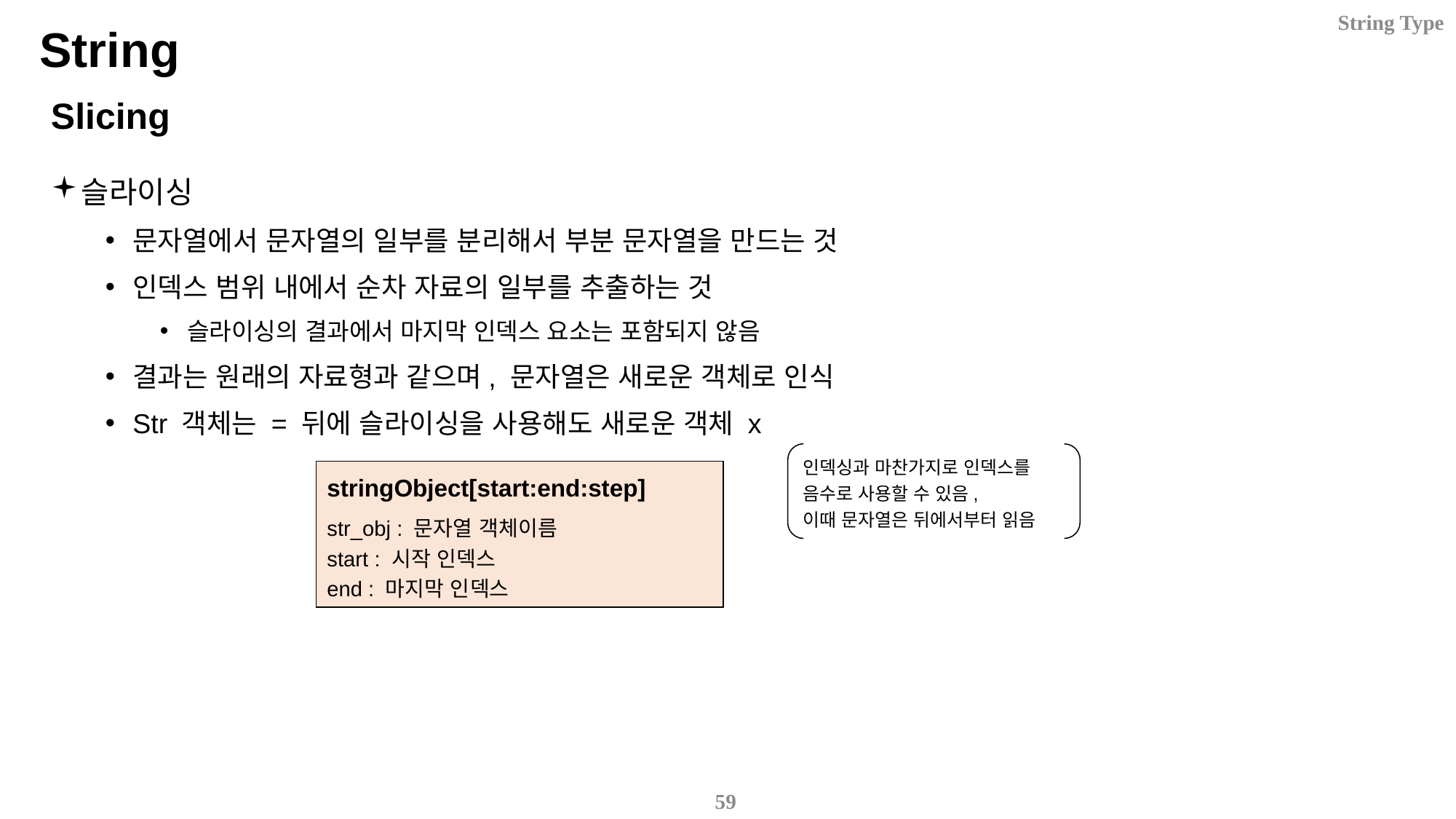

String Type
# String
Slicing
슬라이싱
문자열에서 문자열의 일부를 분리해서 부분 문자열을 만드는 것
인덱스 범위 내에서 순차 자료의 일부를 추출하는 것
슬라이싱의 결과에서 마지막 인덱스 요소는 포함되지 않음
결과는 원래의 자료형과 같으며, 문자열은 새로운 객체로 인식
Str 객체는 = 뒤에 슬라이싱을 사용해도 새로운 객체 x

인덱싱과 마찬가지로 인덱스를
음수로 사용할 수 있음,
이때 문자열은 뒤에서부터 읽음
stringObject[start:end:step]
str_obj : 문자열 객체이름
start : 시작 인덱스
end : 마지막 인덱스
59